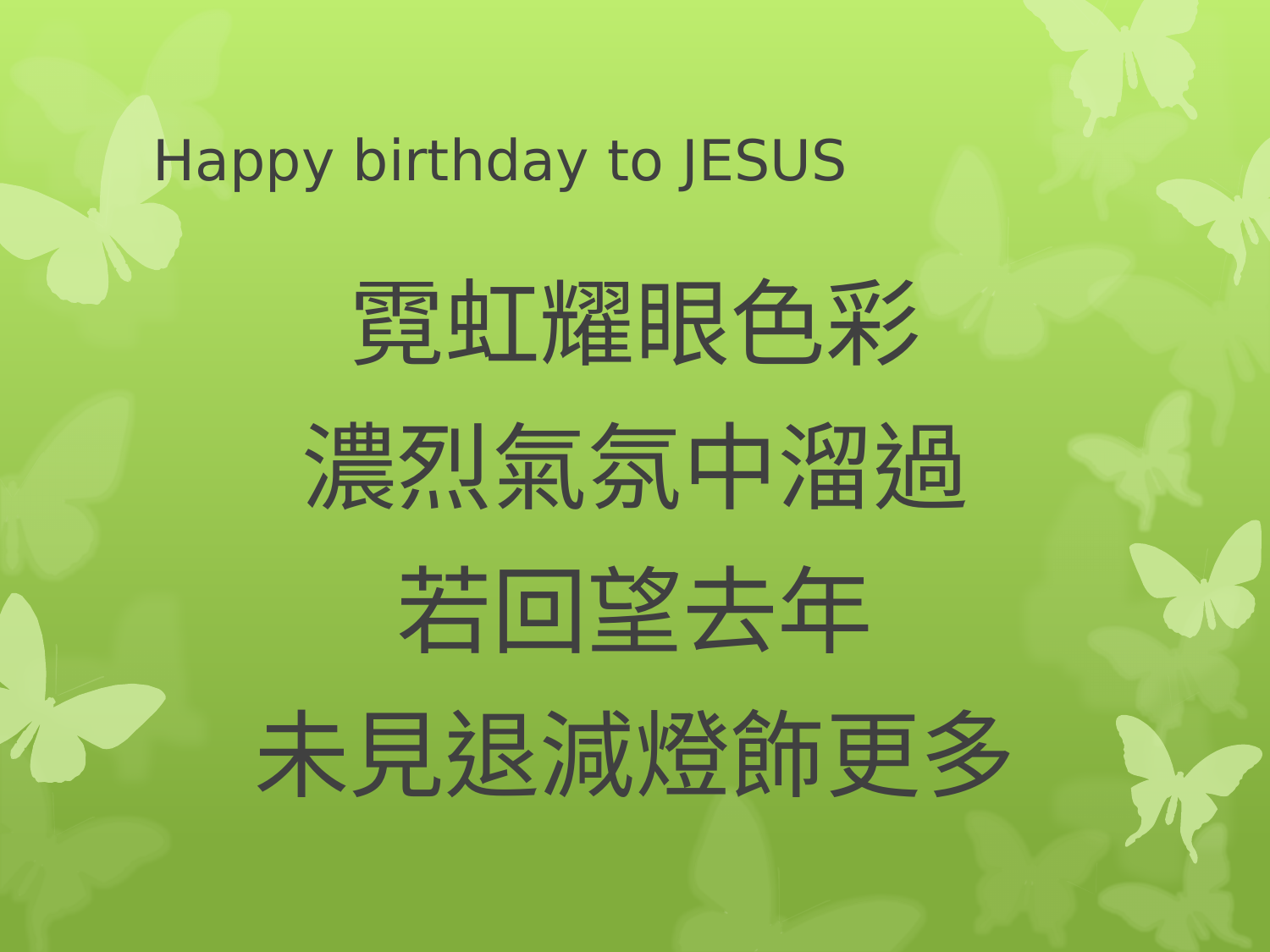

# Happy birthday to JESUS
霓虹耀眼色彩
濃烈氣氛中溜過
若回望去年
未見退減燈飾更多